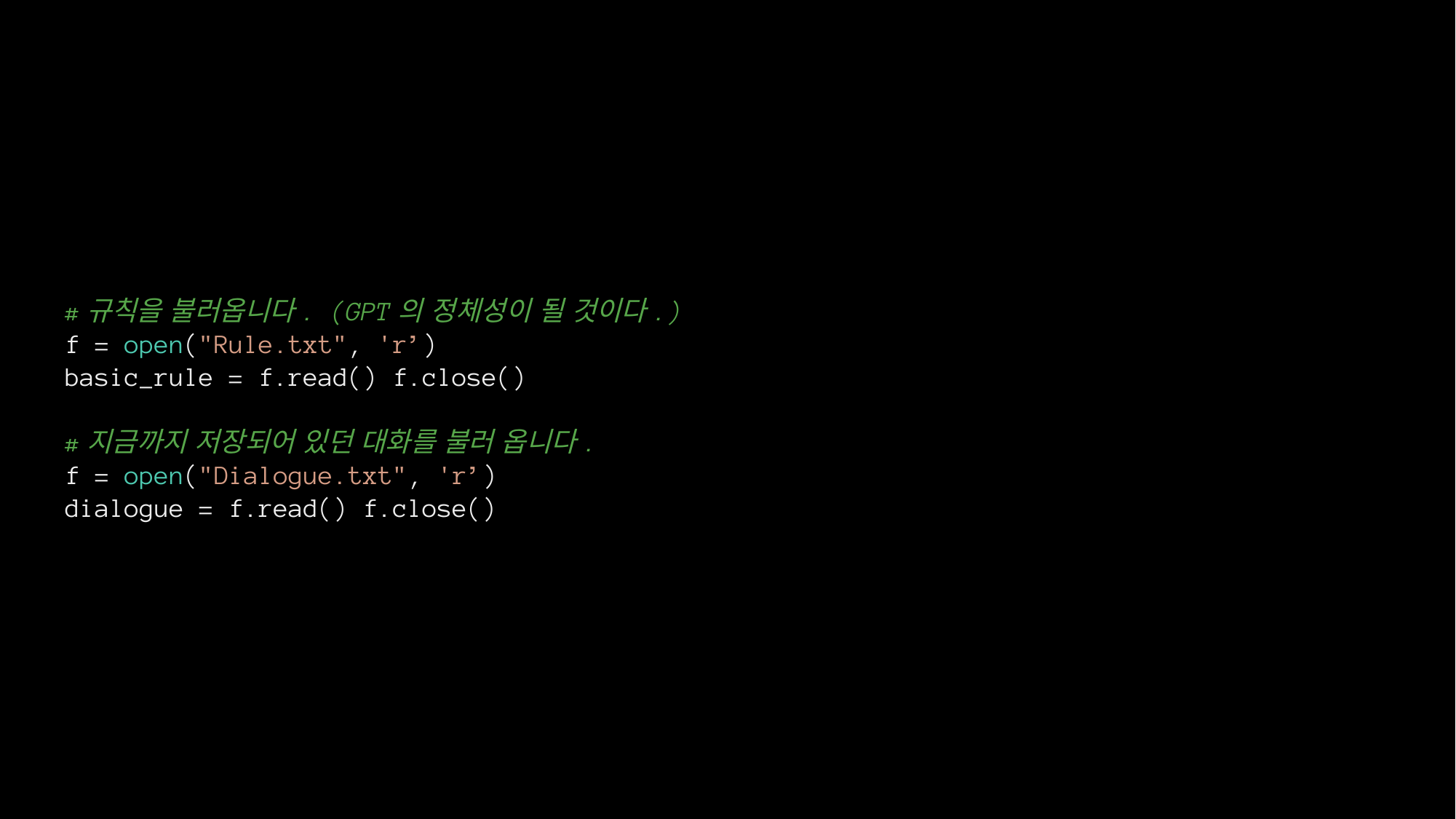

#규칙을 불러옵니다. (GPT의 정체성이 될 것이다.)
f = open("Rule.txt", 'r’)
basic_rule = f.read() f.close()

#지금까지 저장되어 있던 대화를 불러 옵니다.
f = open("Dialogue.txt", 'r’)
dialogue = f.read() f.close()